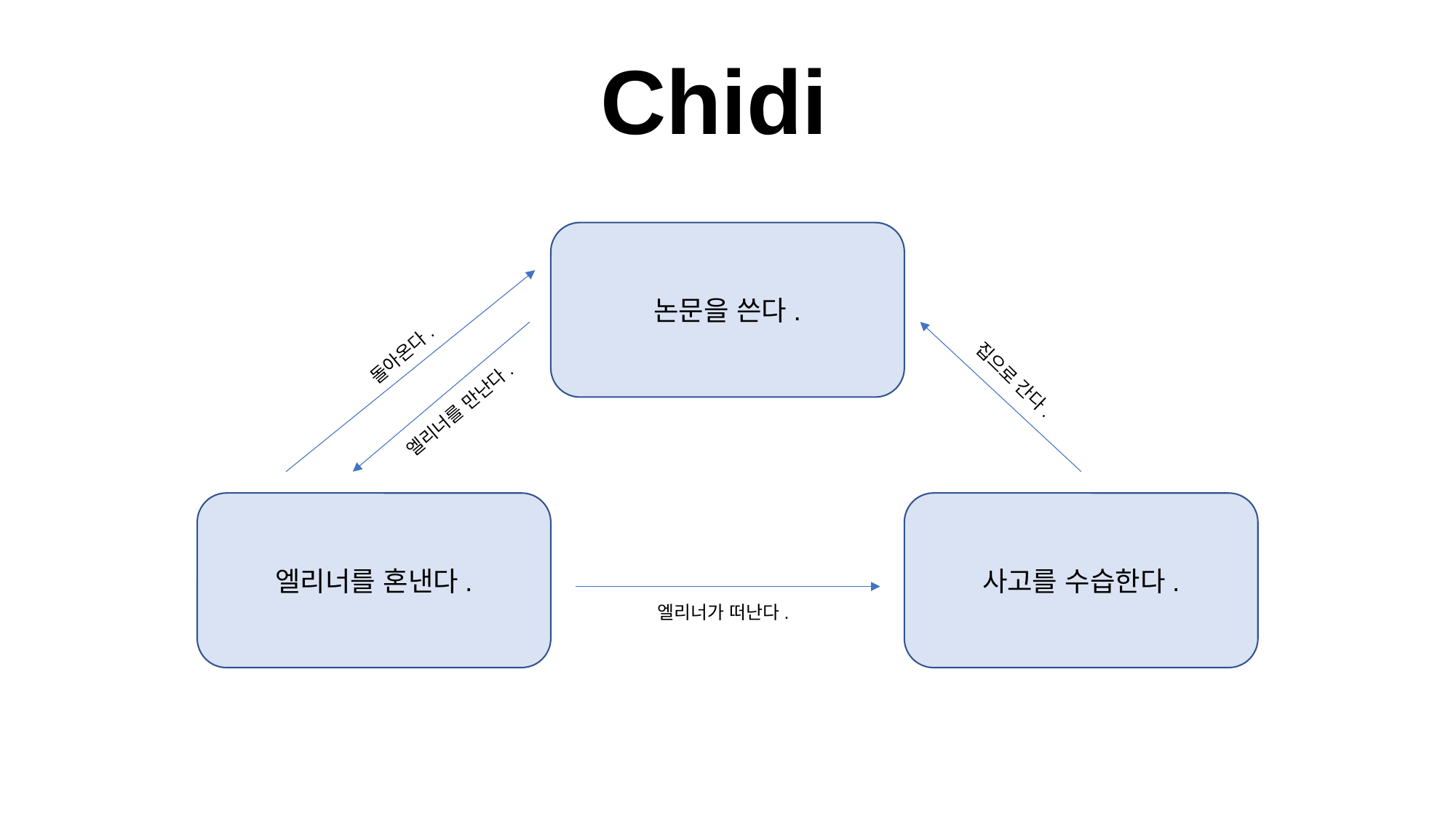

Chidi
논문을 쓴다.
돌아온다.
집으로 간다.
엘리너를 만난다.
엘리너를 혼낸다.
사고를 수습한다.
엘리너가 떠난다.